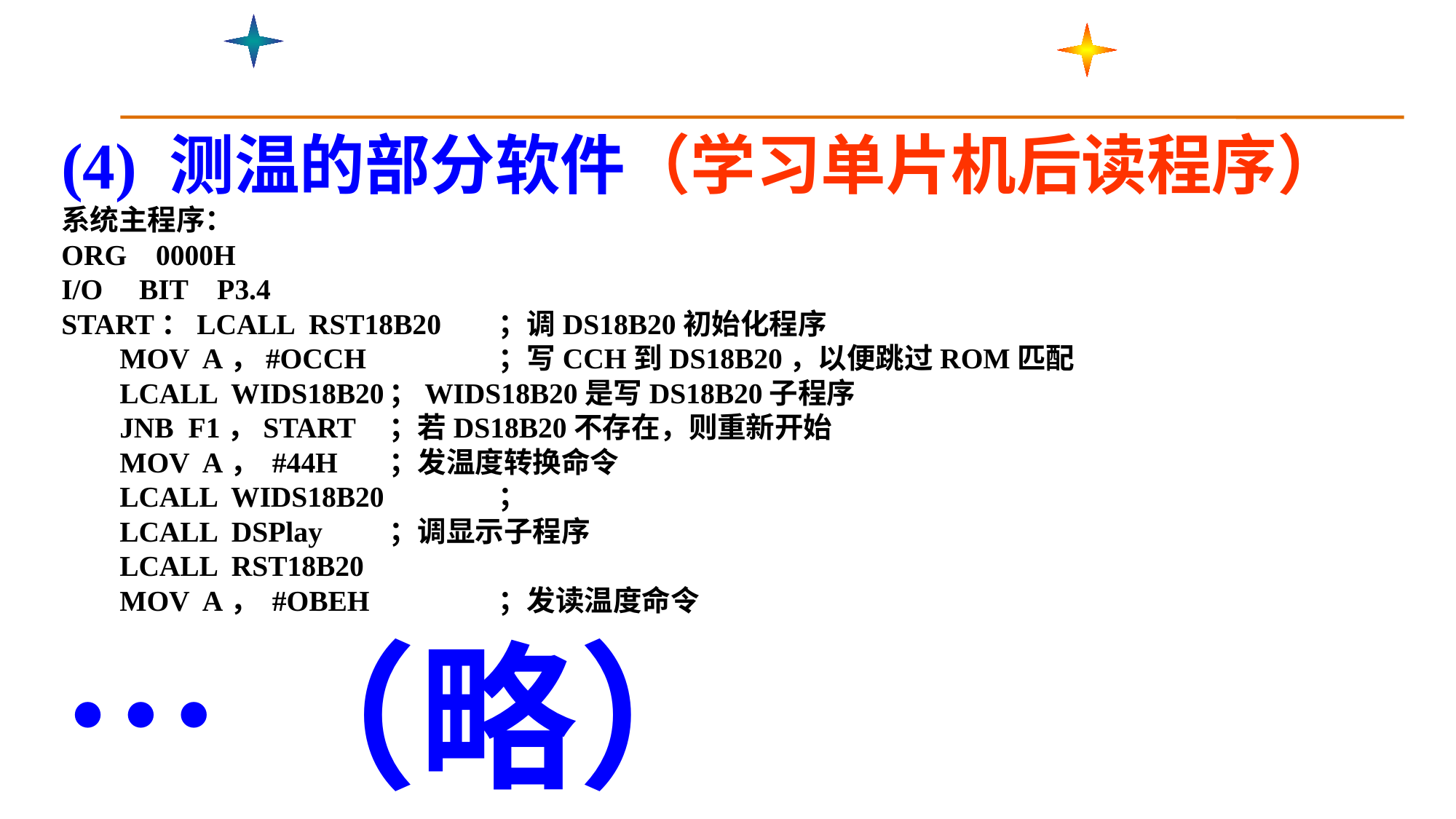

(4) 测温的部分软件（学习单片机后读程序）
系统主程序：
ORG    0000H
I/O     BIT    P3.4
START：LCALL  RST18B20  	；调DS18B20初始化程序
        MOV  A，#OCCH  		；写CCH到DS18B20，以便跳过ROM匹配
        LCALL  WIDS18B20	；WIDS18B20是写DS18B20子程序
        JNB  F1，START    	；若DS18B20不存在，则重新开始
        MOV  A， #44H      	；发温度转换命令
        LCALL  WIDS18B20   	；
        LCALL  DSPlay      	；调显示子程序
        LCALL  RST18B20
        MOV  A， #OBEH 		；发读温度命令
…（略）